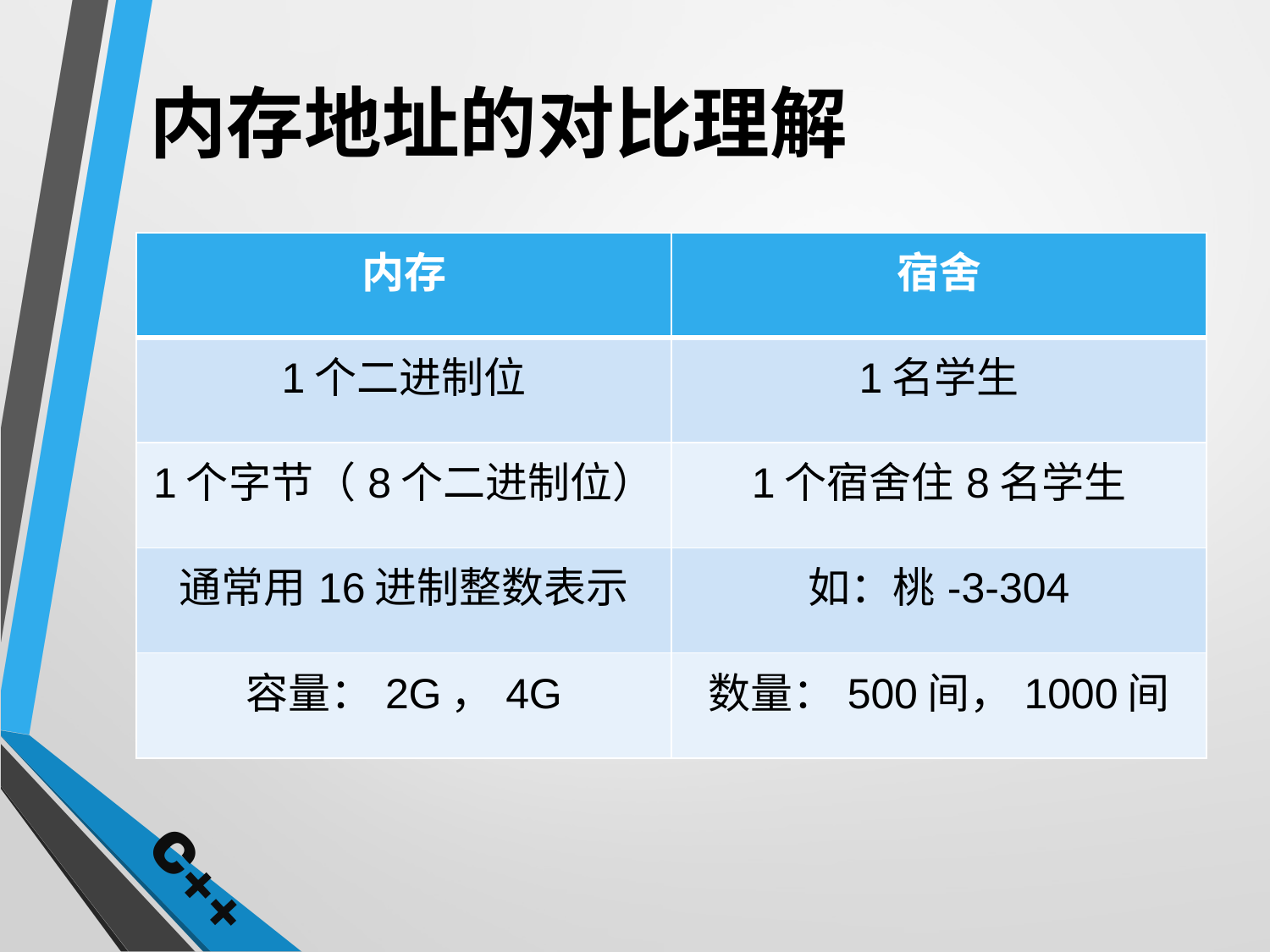

# 内存地址的对比理解
| 内存 | 宿舍 |
| --- | --- |
| 1个二进制位 | 1名学生 |
| 1个字节（8个二进制位） | 1个宿舍住8名学生 |
| 通常用16进制整数表示 | 如：桃-3-304 |
| 容量：2G，4G | 数量：500间，1000间 |